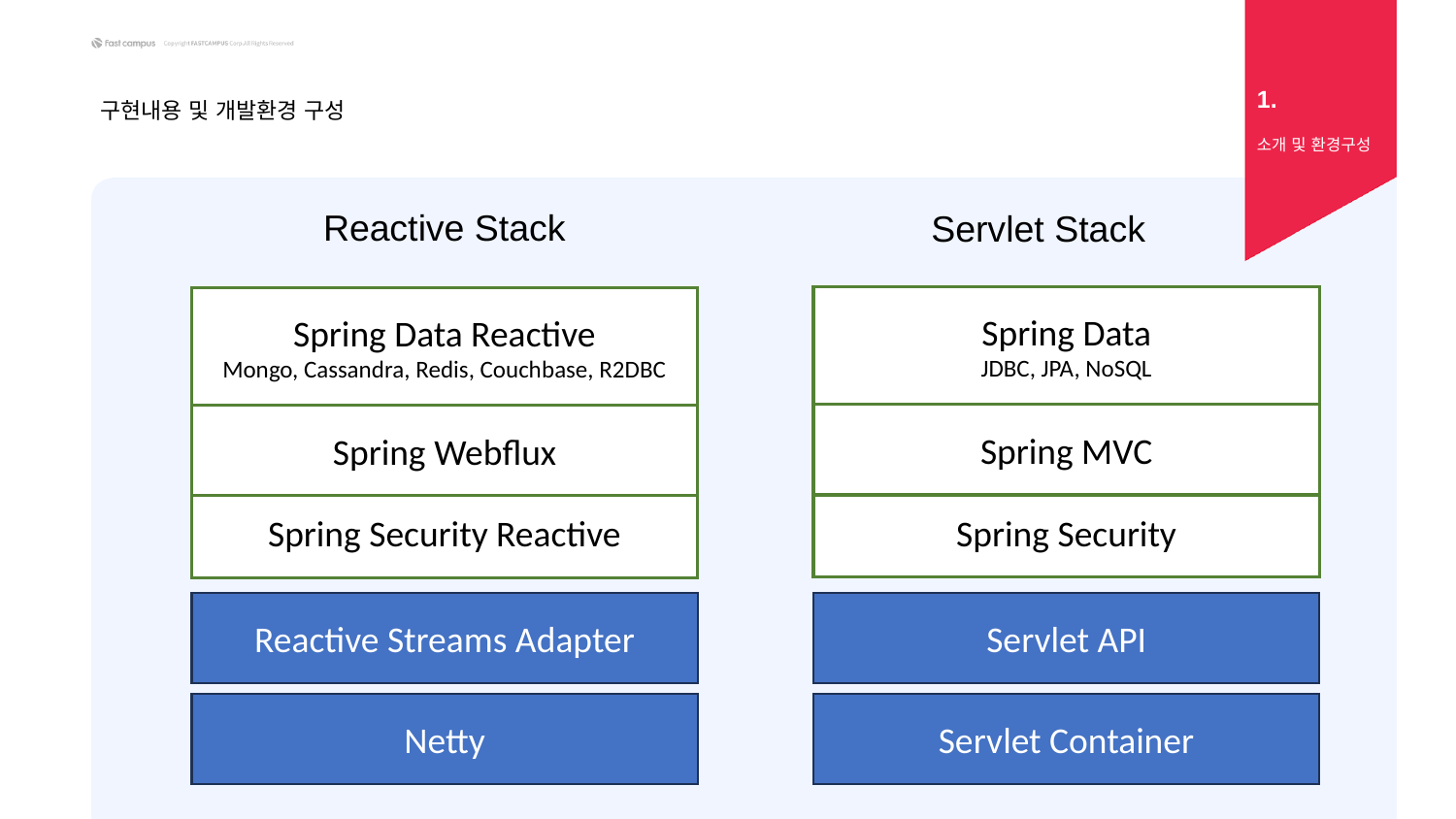

1.
# 구현내용 및 개발환경 구성
소개 및 환경구성
Reactive Stack
Servlet Stack
Spring Data
JDBC, JPA, NoSQL
Spring MVC
Spring Security
Spring Data Reactive
Mongo, Cassandra, Redis, Couchbase, R2DBC
Spring Webflux
Spring Security Reactive
Reactive Streams Adapter
Servlet API
Netty
Servlet Container